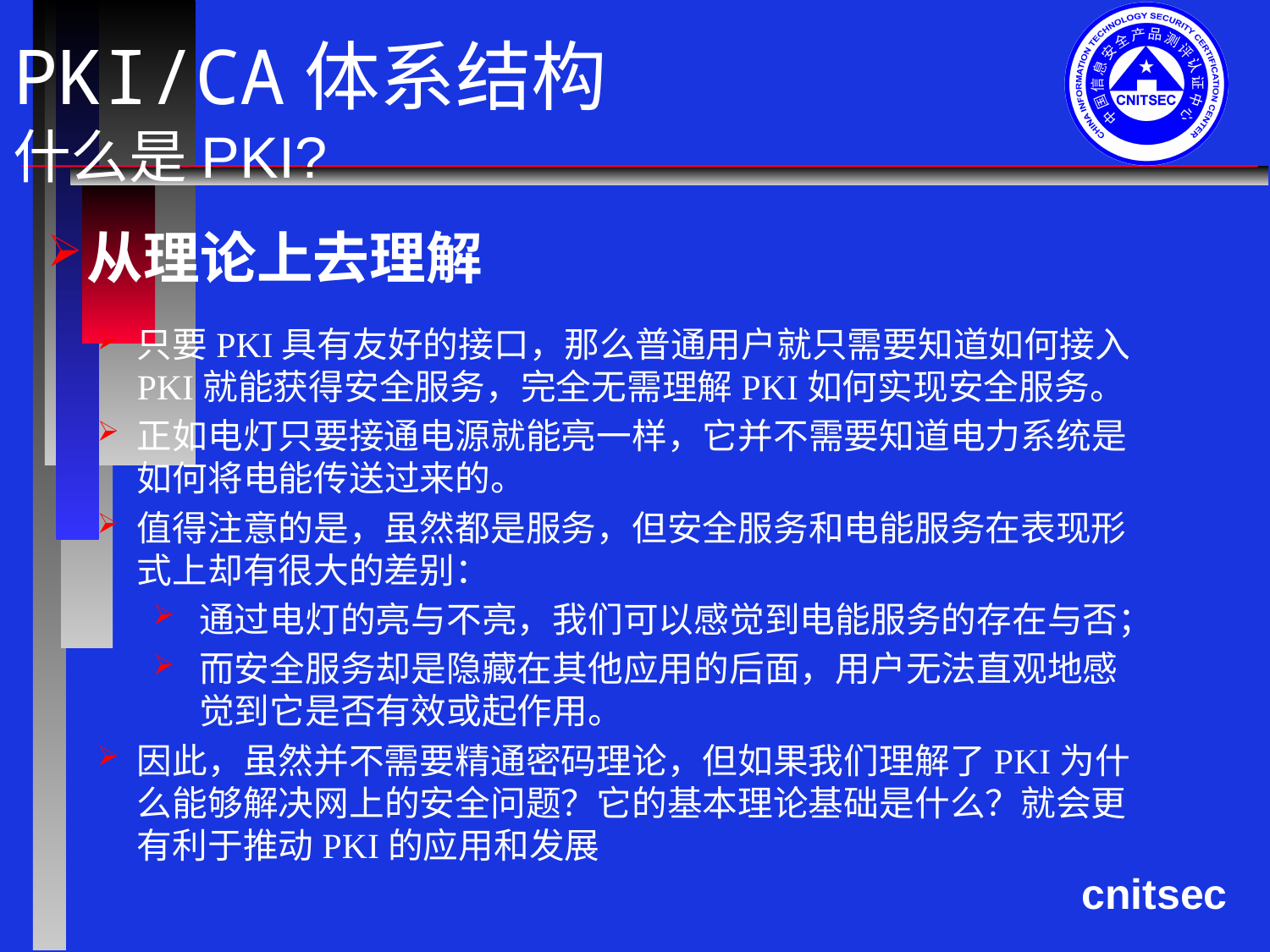

# PKI/CA体系结构 什么是PKI?
从理论上去理解
只要PKI具有友好的接口，那么普通用户就只需要知道如何接入PKI就能获得安全服务，完全无需理解PKI如何实现安全服务。
正如电灯只要接通电源就能亮一样，它并不需要知道电力系统是如何将电能传送过来的。
值得注意的是，虽然都是服务，但安全服务和电能服务在表现形式上却有很大的差别：
通过电灯的亮与不亮，我们可以感觉到电能服务的存在与否；
而安全服务却是隐藏在其他应用的后面，用户无法直观地感觉到它是否有效或起作用。
因此，虽然并不需要精通密码理论，但如果我们理解了PKI为什么能够解决网上的安全问题？它的基本理论基础是什么？就会更有利于推动PKI的应用和发展